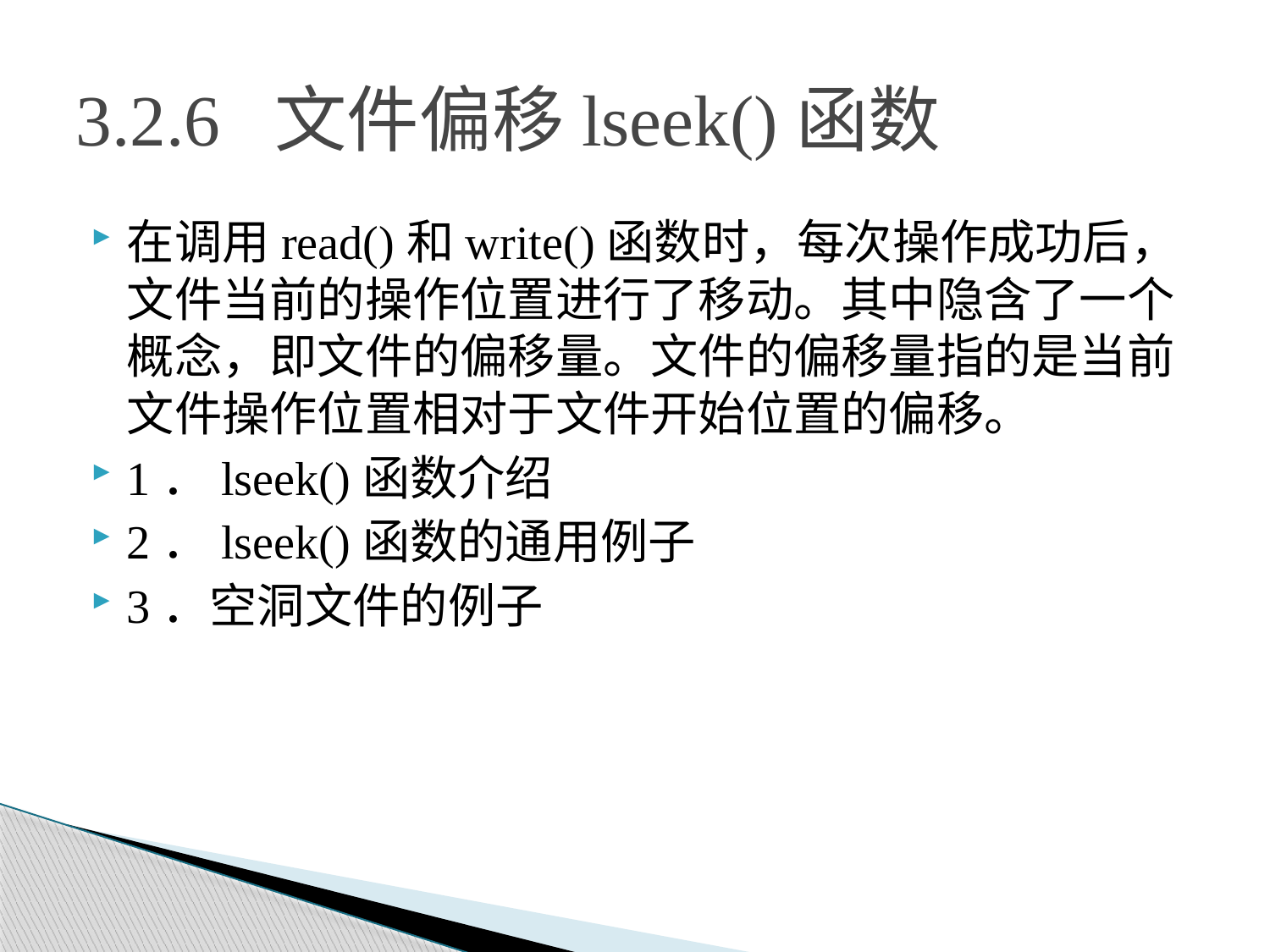

# 3.2.6  文件偏移lseek()函数
在调用read()和write()函数时，每次操作成功后，文件当前的操作位置进行了移动。其中隐含了一个概念，即文件的偏移量。文件的偏移量指的是当前文件操作位置相对于文件开始位置的偏移。
1．lseek()函数介绍
2．lseek()函数的通用例子
3．空洞文件的例子